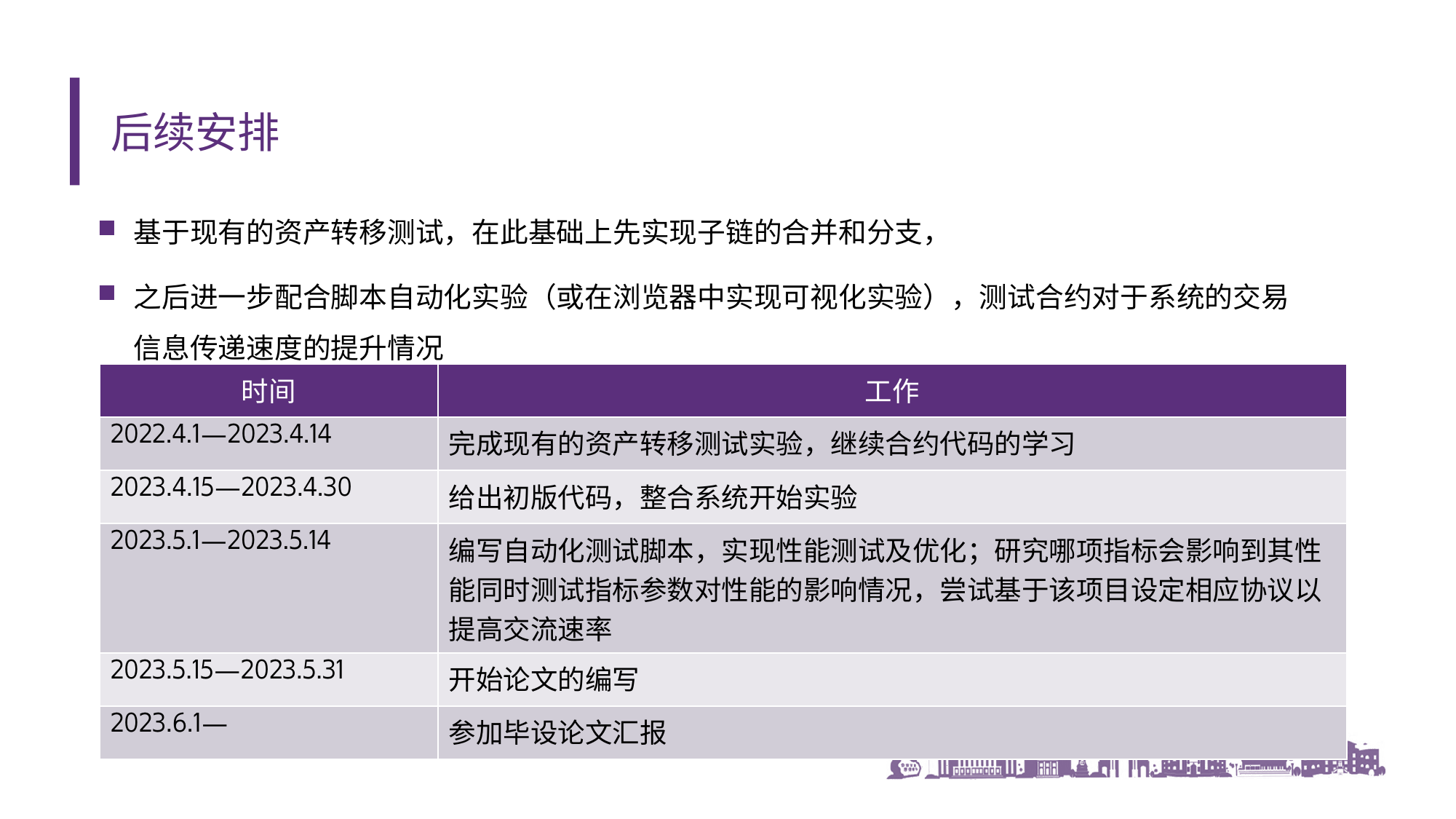

# 后续安排
基于现有的资产转移测试，在此基础上先实现子链的合并和分支，
之后进一步配合脚本自动化实验（或在浏览器中实现可视化实验），测试合约对于系统的交易信息传递速度的提升情况

| 时间 | 工作 |
| --- | --- |
| 2022.4.1—2023.4.14 | 完成现有的资产转移测试实验，继续合约代码的学习 |
| 2023.4.15—2023.4.30 | 给出初版代码，整合系统开始实验 |
| 2023.5.1—2023.5.14 | 编写自动化测试脚本，实现性能测试及优化；研究哪项指标会影响到其性能同时测试指标参数对性能的影响情况，尝试基于该项目设定相应协议以提高交流速率 |
| 2023.5.15—2023.5.31 | 开始论文的编写 |
| 2023.6.1— | 参加毕设论文汇报 |